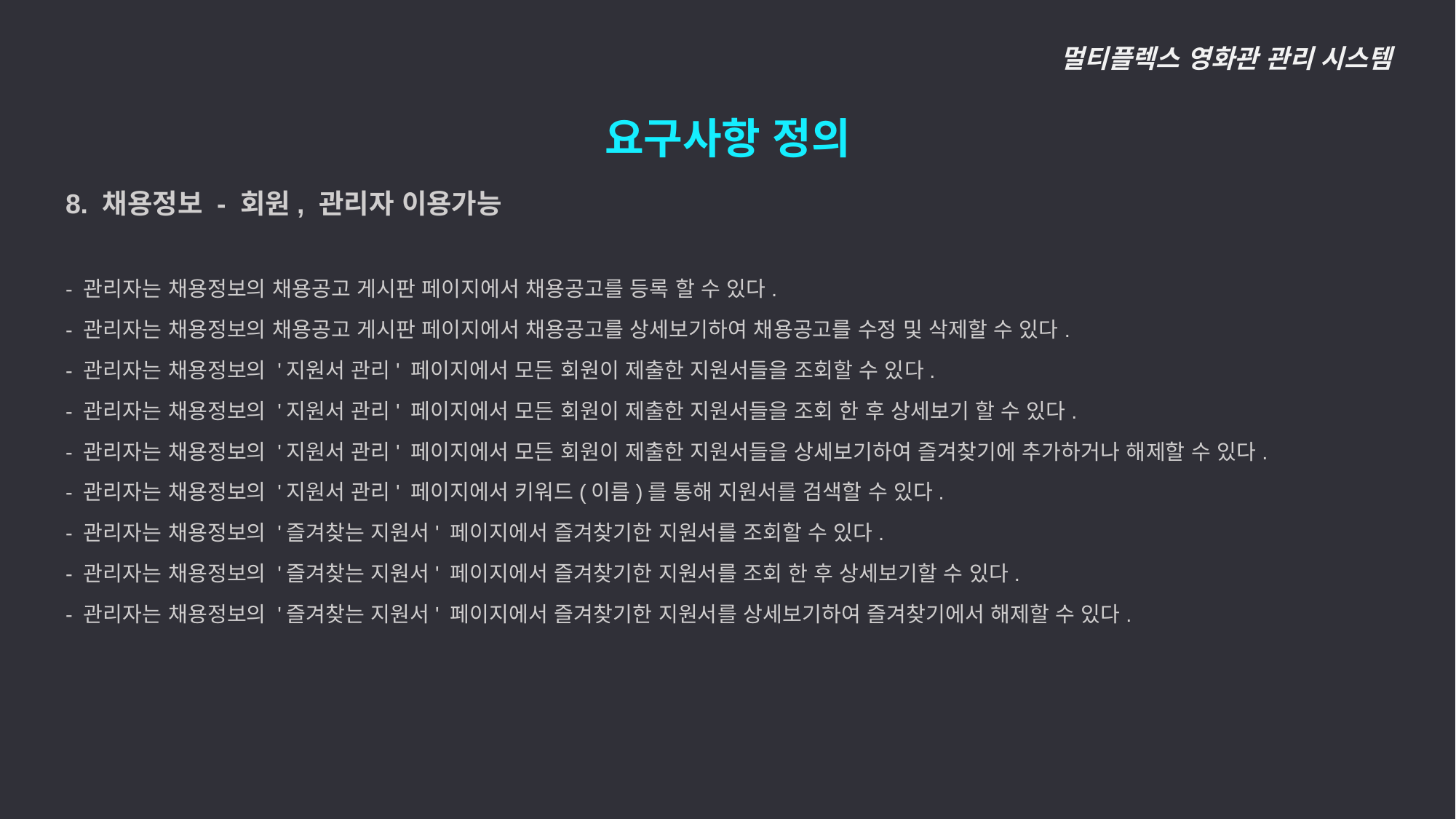

멀티플렉스 영화관 관리 시스템
요구사항 정의
8. 채용정보 - 회원, 관리자 이용가능

- 관리자는 채용정보의 채용공고 게시판 페이지에서 채용공고를 등록 할 수 있다.
- 관리자는 채용정보의 채용공고 게시판 페이지에서 채용공고를 상세보기하여 채용공고를 수정 및 삭제할 수 있다.
- 관리자는 채용정보의 '지원서 관리' 페이지에서 모든 회원이 제출한 지원서들을 조회할 수 있다.
- 관리자는 채용정보의 '지원서 관리' 페이지에서 모든 회원이 제출한 지원서들을 조회 한 후 상세보기 할 수 있다.
- 관리자는 채용정보의 '지원서 관리' 페이지에서 모든 회원이 제출한 지원서들을 상세보기하여 즐겨찾기에 추가하거나 해제할 수 있다.
- 관리자는 채용정보의 '지원서 관리' 페이지에서 키워드(이름)를 통해 지원서를 검색할 수 있다.
- 관리자는 채용정보의 '즐겨찾는 지원서' 페이지에서 즐겨찾기한 지원서를 조회할 수 있다.
- 관리자는 채용정보의 '즐겨찾는 지원서' 페이지에서 즐겨찾기한 지원서를 조회 한 후 상세보기할 수 있다.
- 관리자는 채용정보의 '즐겨찾는 지원서' 페이지에서 즐겨찾기한 지원서를 상세보기하여 즐겨찾기에서 해제할 수 있다.